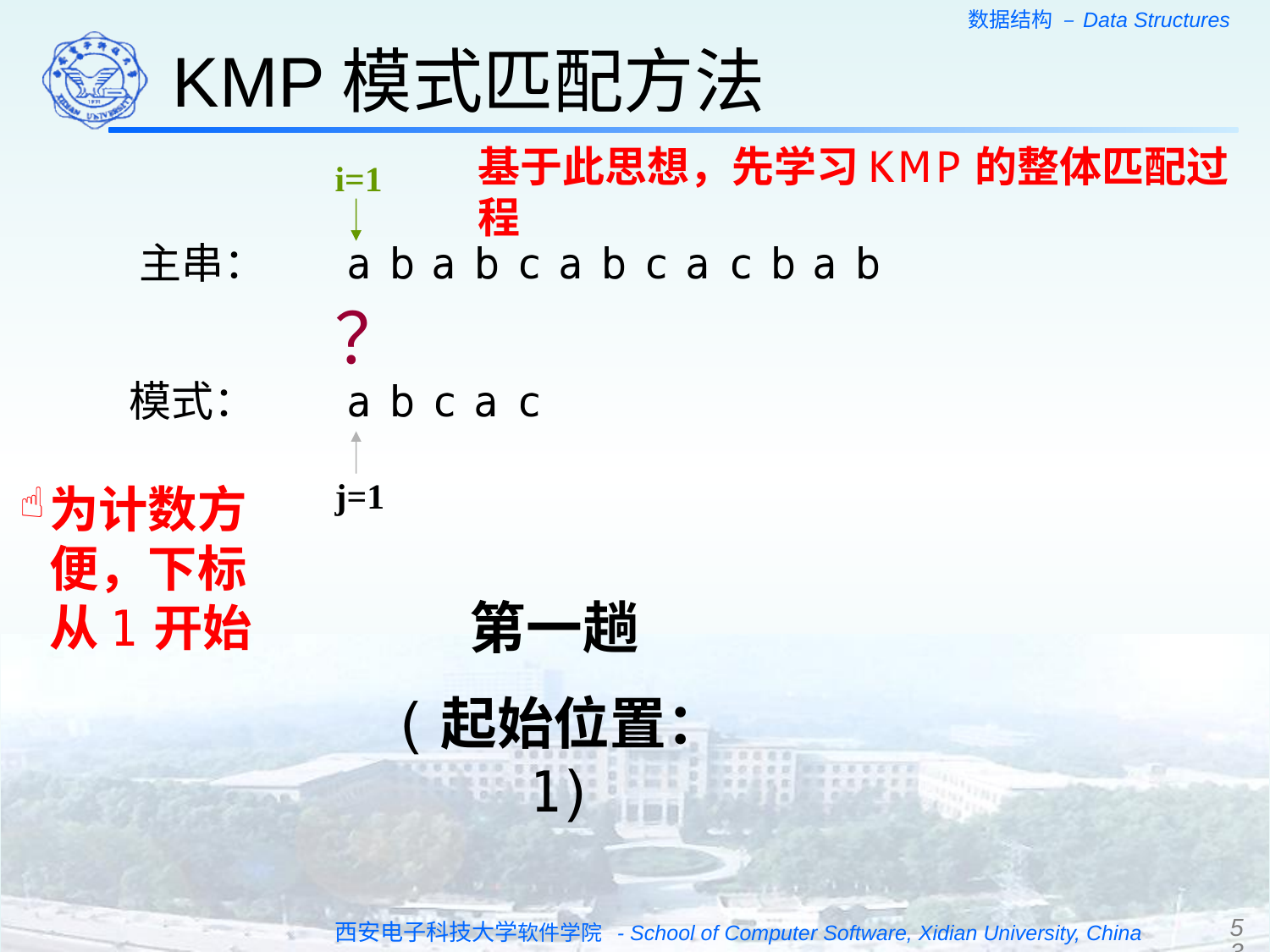

KMP模式匹配方法
基于此思想，先学习KMP的整体匹配过程
i=1

主串：
a
b
a
b
c
a
b
c
a
c
b
a
b
？
模式：
a
b
c
a
c

j=1
为计数方便，下标从1开始
第一趟
 (起始位置：1)
53